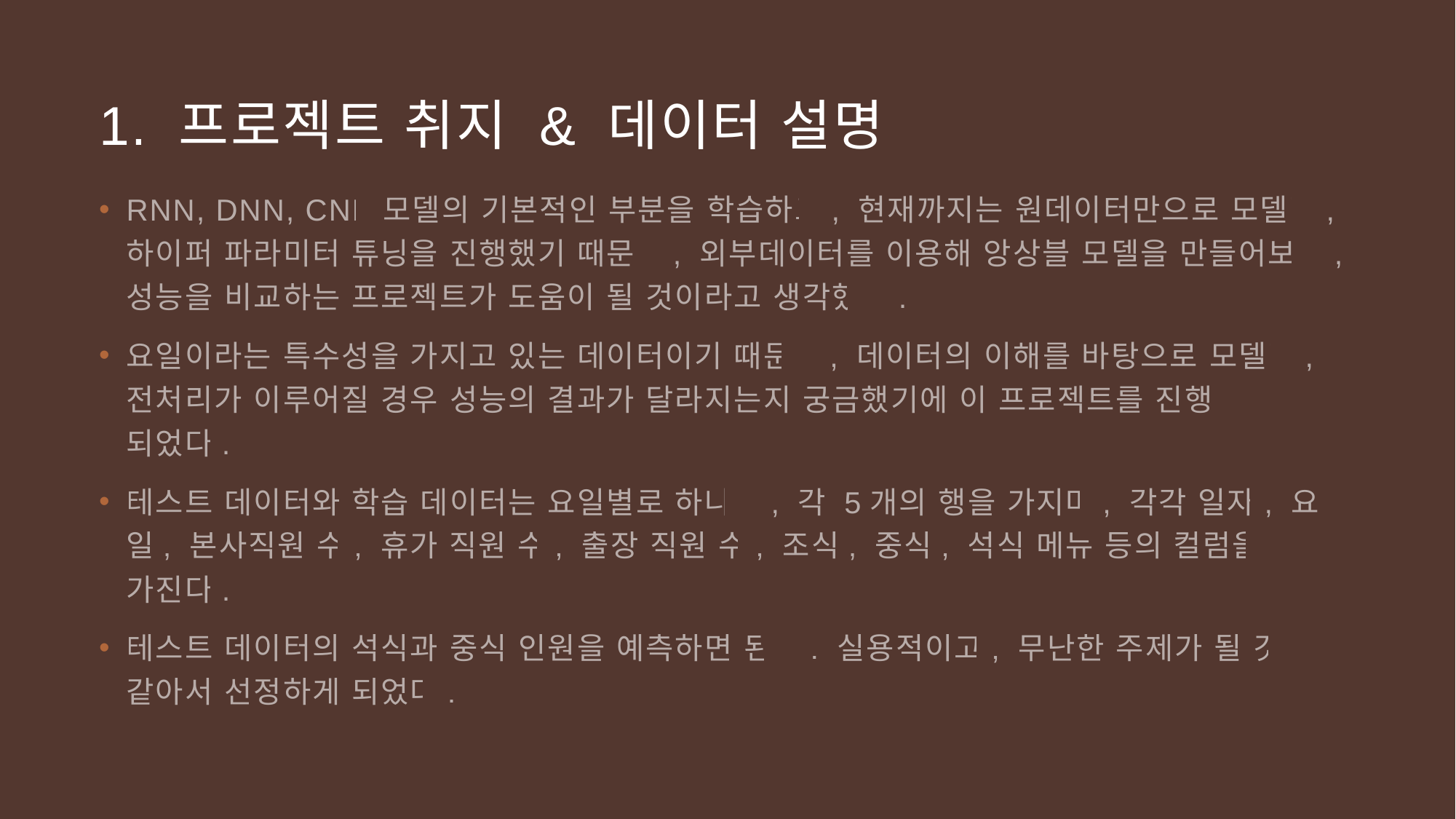

# 1. 프로젝트 취지 & 데이터 설명
RNN, DNN, CNN모델의 기본적인 부분을 학습하고, 현재까지는 원데이터만으로 모델링, 하이퍼 파라미터 튜닝을 진행했기 때문에, 외부데이터를 이용해 앙상블 모델을 만들어보고, 성능을 비교하는 프로젝트가 도움이 될 것이라고 생각했다.
요일이라는 특수성을 가지고 있는 데이터이기 때문에, 데이터의 이해를 바탕으로 모델링, 전처리가 이루어질 경우 성능의 결과가 달라지는지 궁금했기에 이 프로젝트를 진행하게 되었다.
테스트 데이터와 학습 데이터는 요일별로 하나씩, 각 5개의 행을 가지며, 각각 일자, 요일, 본사직원 수, 휴가 직원 수, 출장 직원 수, 조식, 중식, 석식 메뉴 등의 컬럼을 가진다.
테스트 데이터의 석식과 중식 인원을 예측하면 된다. 실용적이고, 무난한 주제가 될 것 같아서 선정하게 되었다.